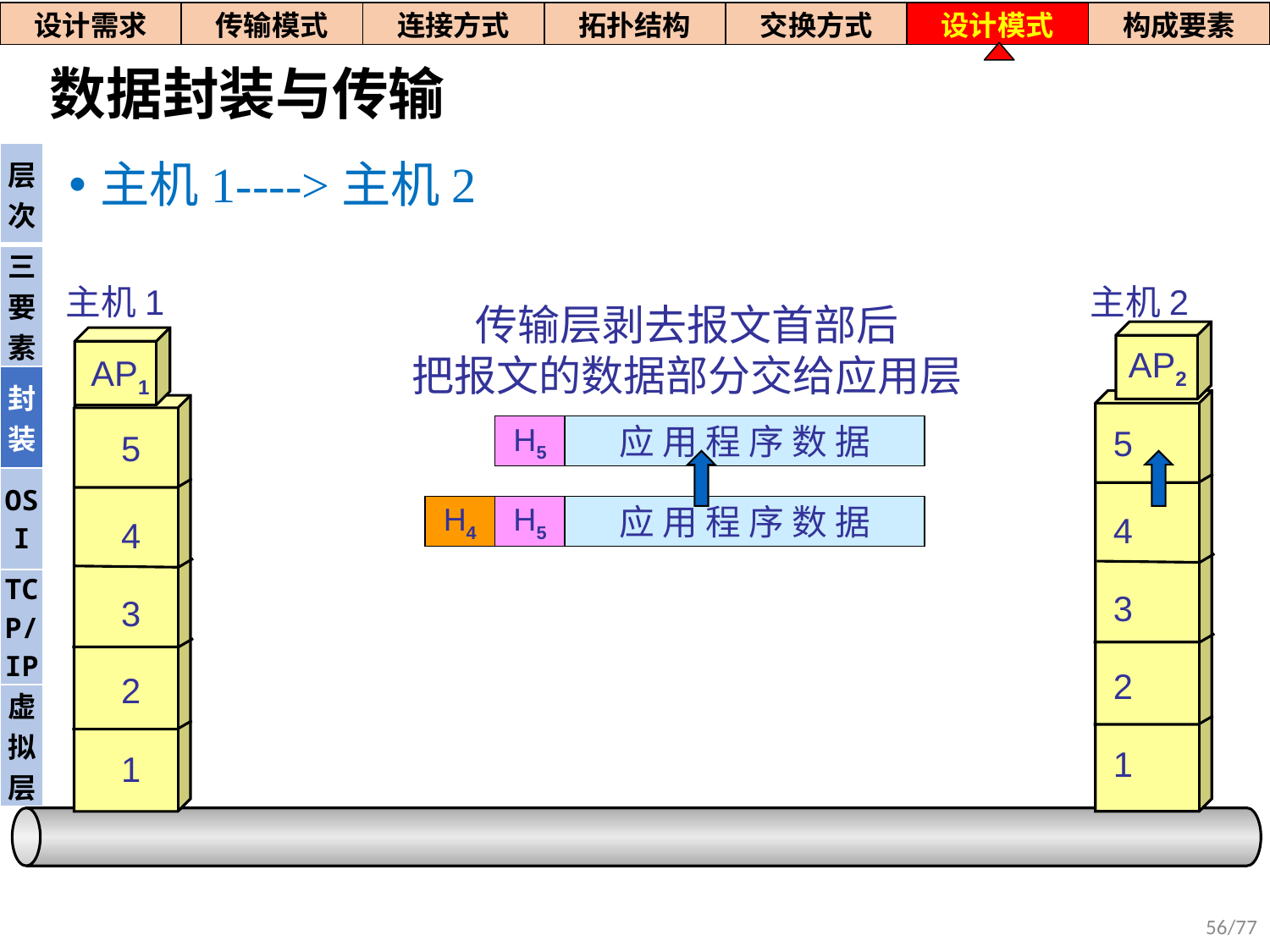

| 设计需求 | 传输模式 | 连接方式 | 拓扑结构 | 交换方式 | 设计模式 | 构成要素 |
| --- | --- | --- | --- | --- | --- | --- |

# 数据封装与传输
| 层次 |
| --- |
| 三要素 |
| 封装 |
| OSI |
| TCP/IP |
| 虚拟层 |
主机1---->主机2

主机 1
主机 2
传输层剥去报文首部后
把报文的数据部分交给应用层

AP2
AP1

5
H5
应 用 程 序 数 据
5

H4
H5
应 用 程 序 数 据
4
4

3
3

2
2

1
1
56/77